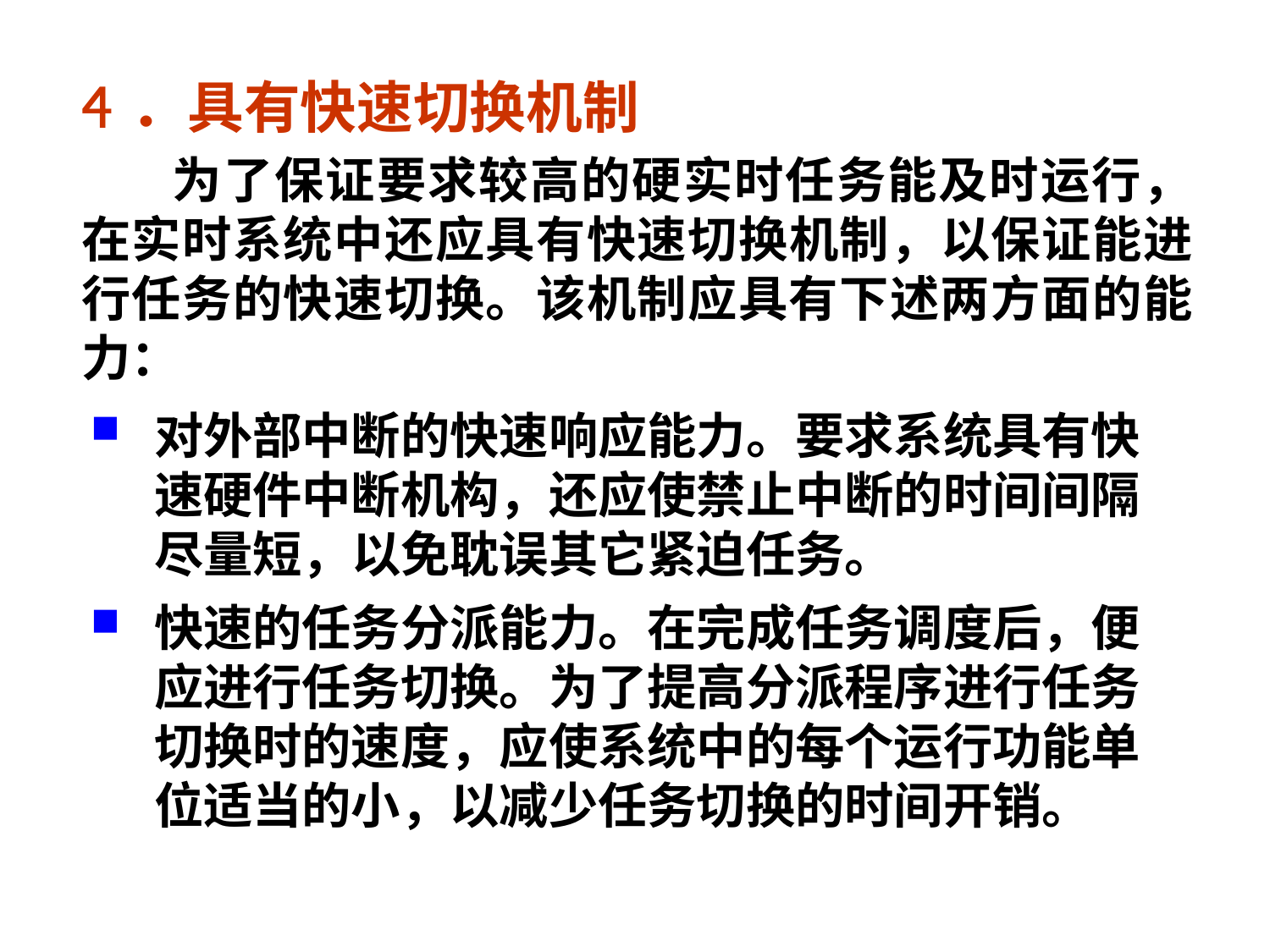

4．具有快速切换机制
       为了保证要求较高的硬实时任务能及时运行，在实时系统中还应具有快速切换机制，以保证能进行任务的快速切换。该机制应具有下述两方面的能力：
对外部中断的快速响应能力。要求系统具有快速硬件中断机构，还应使禁止中断的时间间隔尽量短，以免耽误其它紧迫任务。
快速的任务分派能力。在完成任务调度后，便应进行任务切换。为了提高分派程序进行任务切换时的速度，应使系统中的每个运行功能单位适当的小，以减少任务切换的时间开销。
54